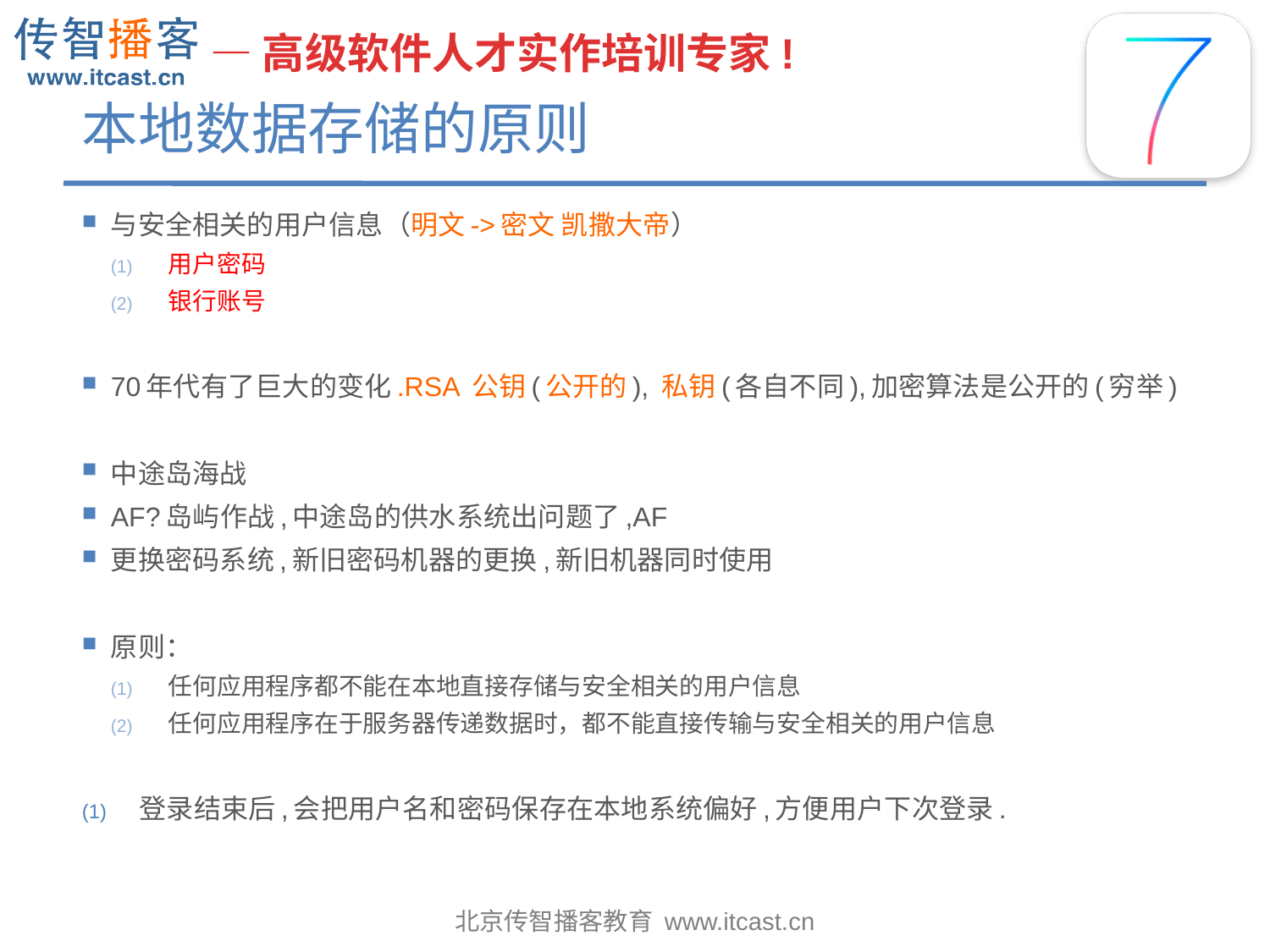

# 本地数据存储的原则
与安全相关的用户信息（明文->密文 凯撒大帝）
用户密码
银行账号

70年代有了巨大的变化.RSA 公钥(公开的), 私钥(各自不同),加密算法是公开的(穷举)

中途岛海战
AF?岛屿作战,中途岛的供水系统出问题了,AF
更换密码系统,新旧密码机器的更换,新旧机器同时使用

原则：
任何应用程序都不能在本地直接存储与安全相关的用户信息
任何应用程序在于服务器传递数据时，都不能直接传输与安全相关的用户信息

登录结束后,会把用户名和密码保存在本地系统偏好,方便用户下次登录.